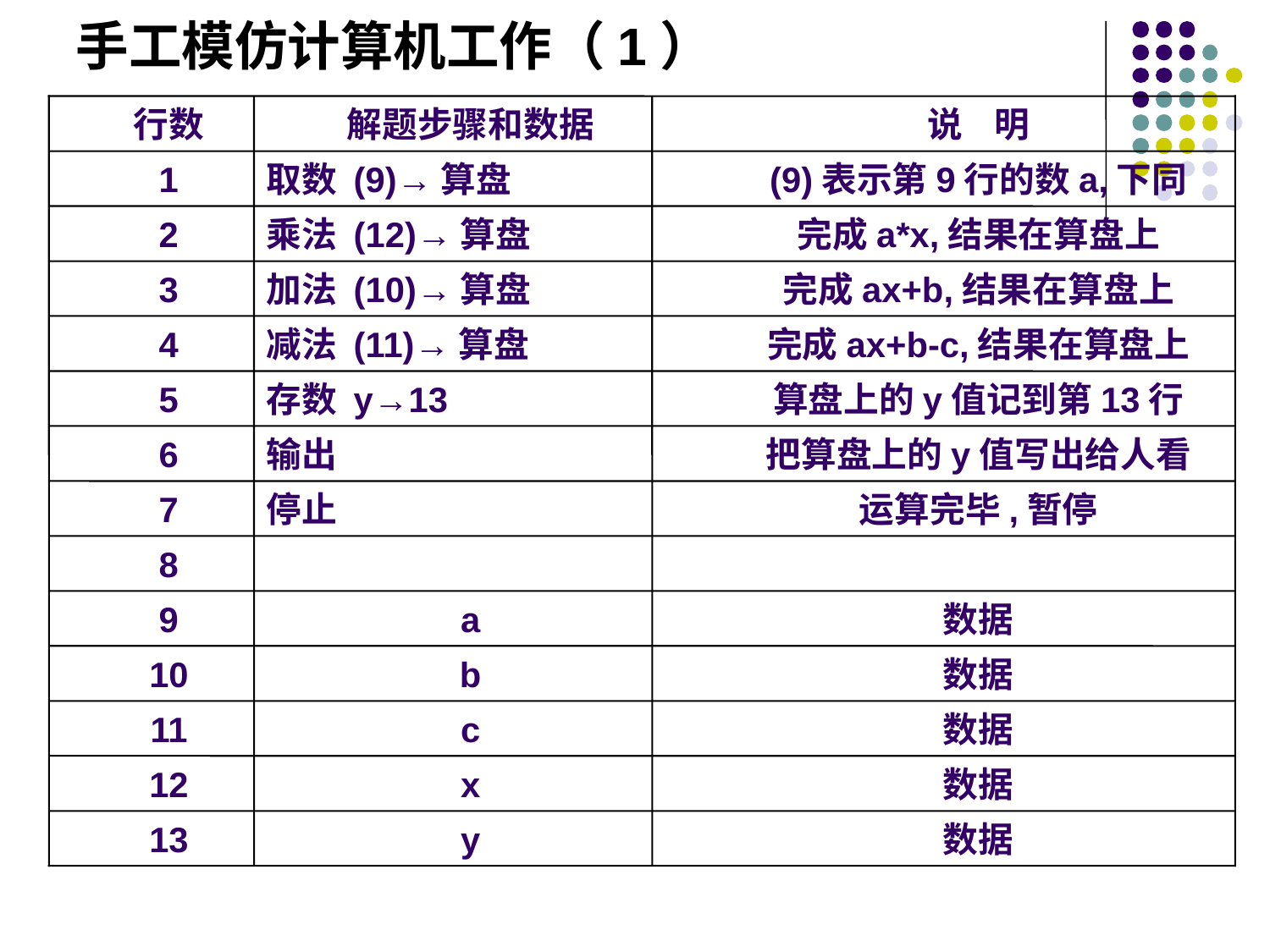

手工模仿计算机工作（1）

行数

1
2
3
4
5
6
7
8
9
10
11
12
13
解题步骤和数据
说    明
取数 (9)→算盘
(9)表示第9行的数a,下同
乘法 (12)→算盘
完成a*x,结果在算盘上
加法 (10)→算盘
完成ax+b,结果在算盘上
减法 (11)→算盘
完成ax+b-c,结果在算盘上
存数 y→13
算盘上的y值记到第13行
输出
把算盘上的y值写出给人看
停止
运算完毕,暂停

a
数据
b
数据
c
数据
x
数据
y
数据